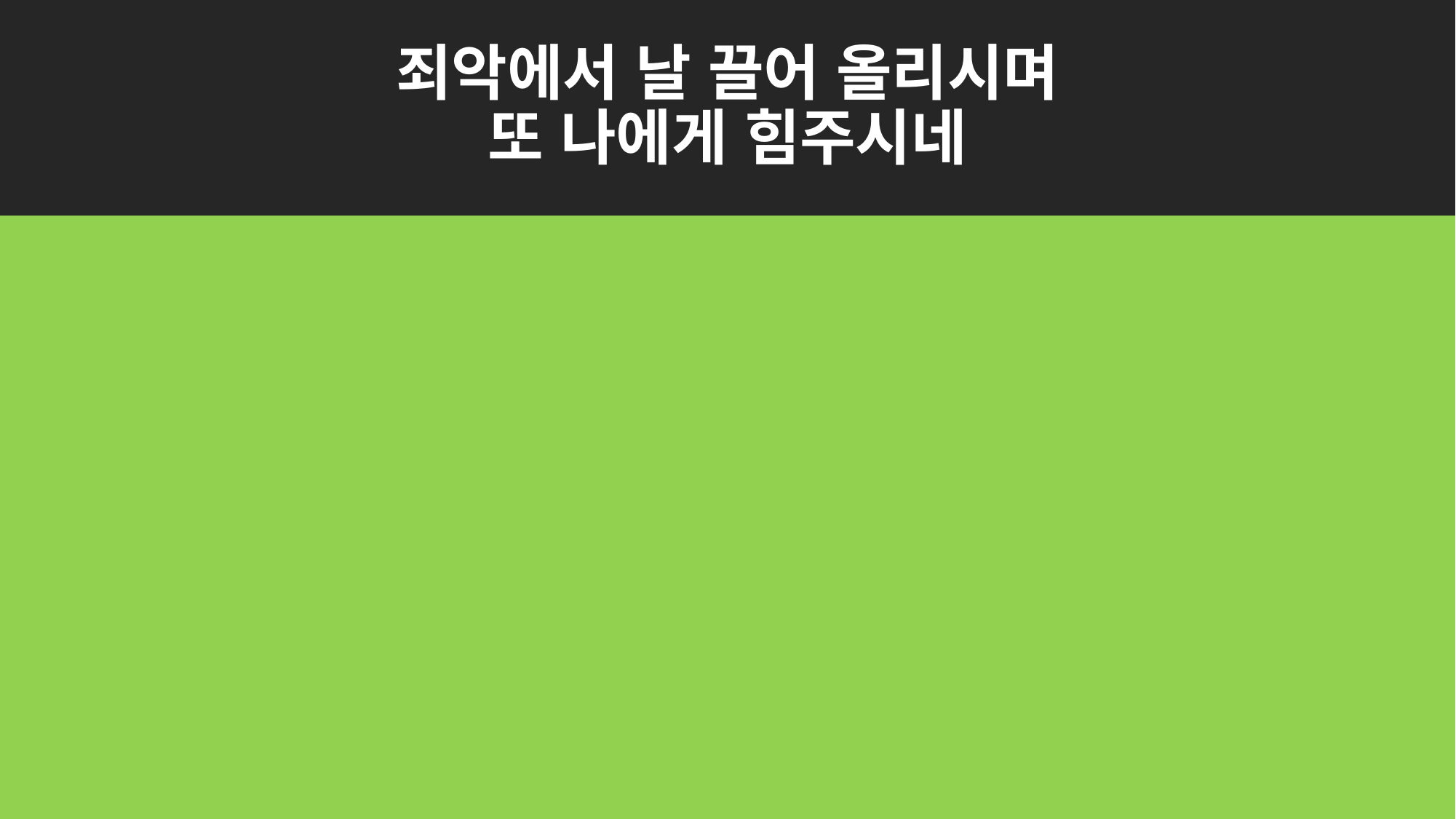

# 죄악에서 날 끌어 올리시며 또 나에게 힘주시네